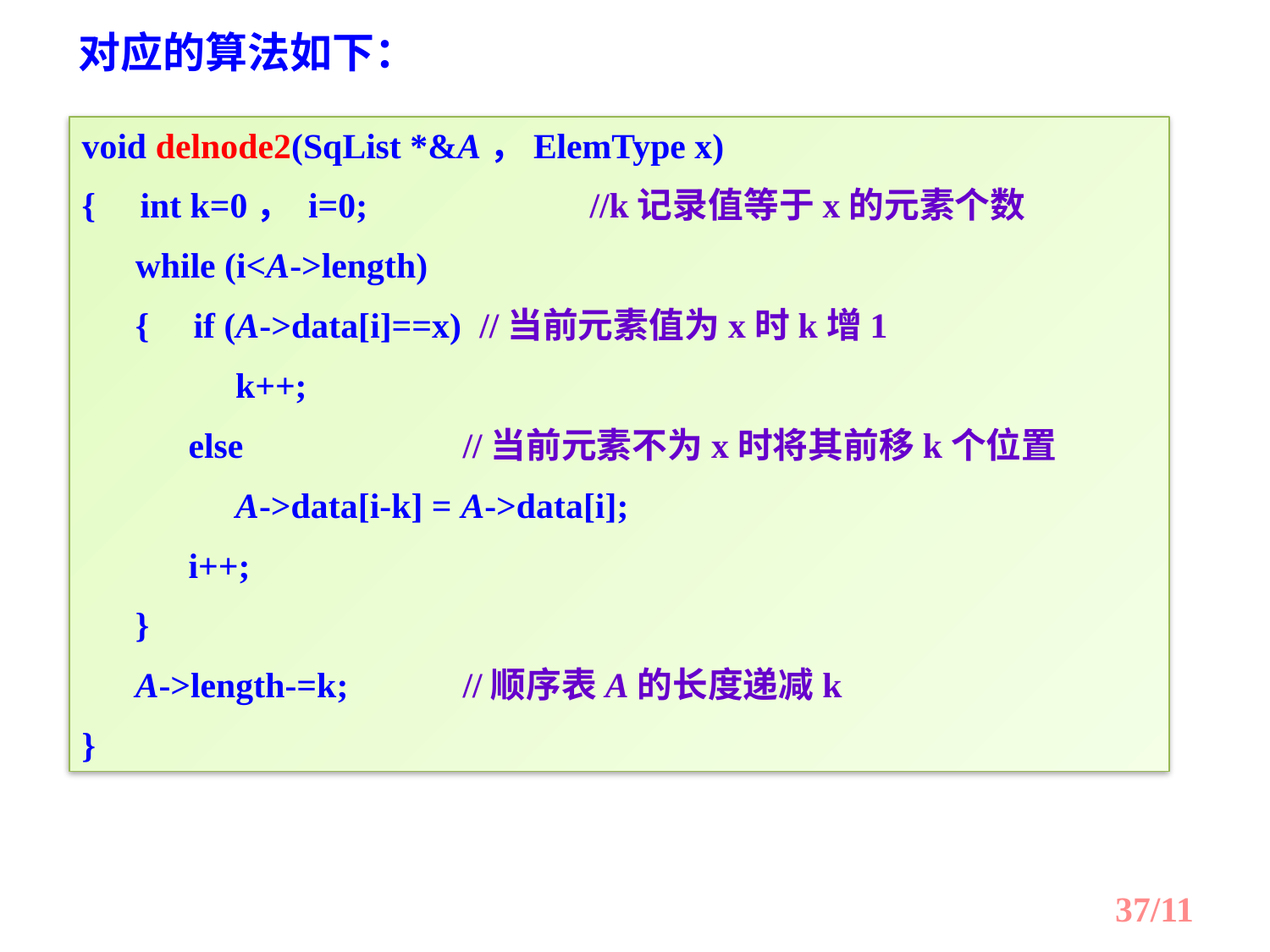

对应的算法如下：
void delnode2(SqList *&A，ElemType x)
{     int k=0， i=0;	        	//k记录值等于x的元素个数
      while (i<A->length)
      {     if (A->data[i]==x)  //当前元素值为x时k增1
	   k++;
            else		//当前元素不为x时将其前移k个位置
	   A->data[i-k] = A->data[i];
            i++;
      }
      A->length-=k;	//顺序表A的长度递减k
}
37